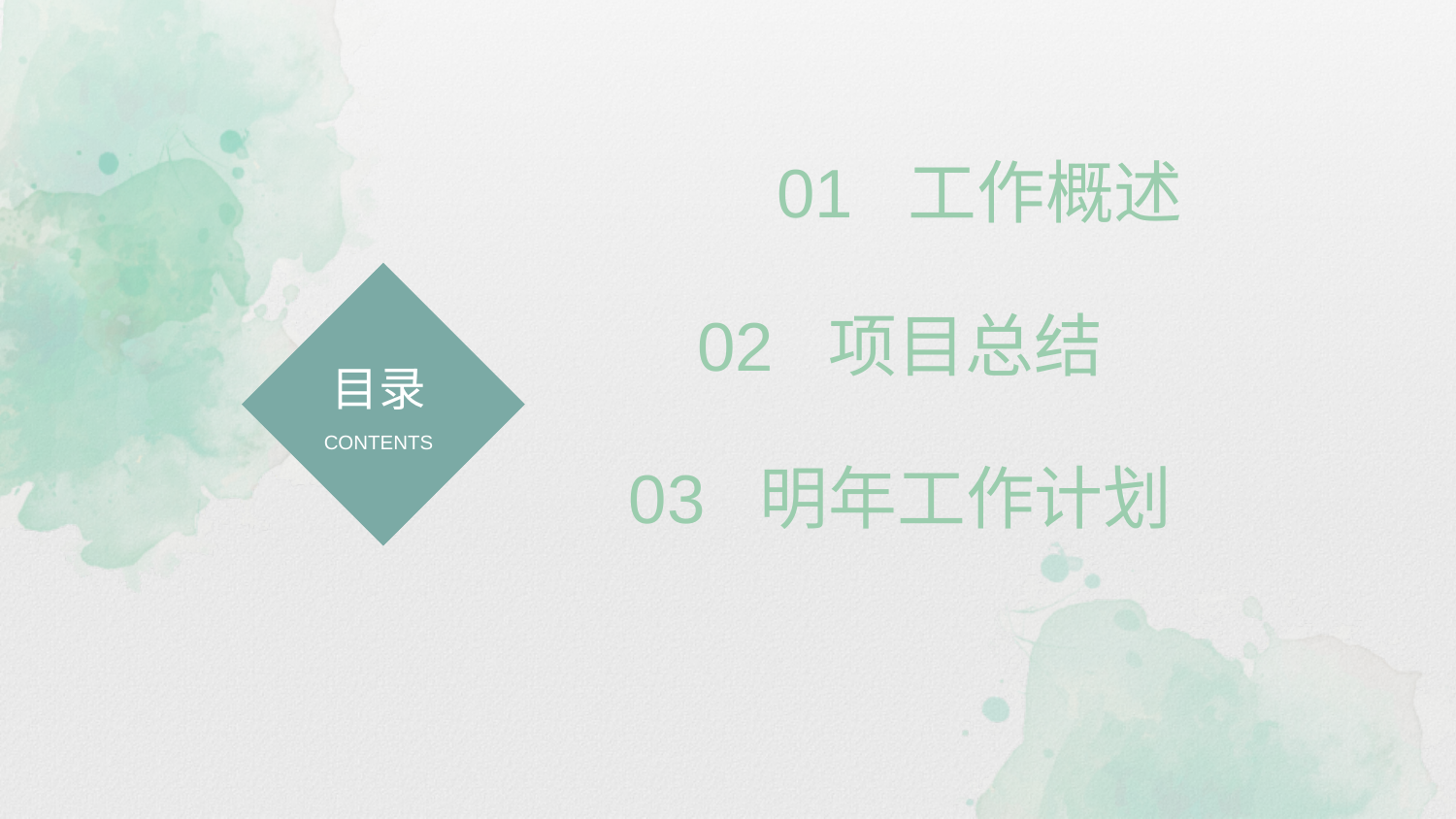

01  工作概述

目录
CONTENTS
02  项目总结
03  明年工作计划